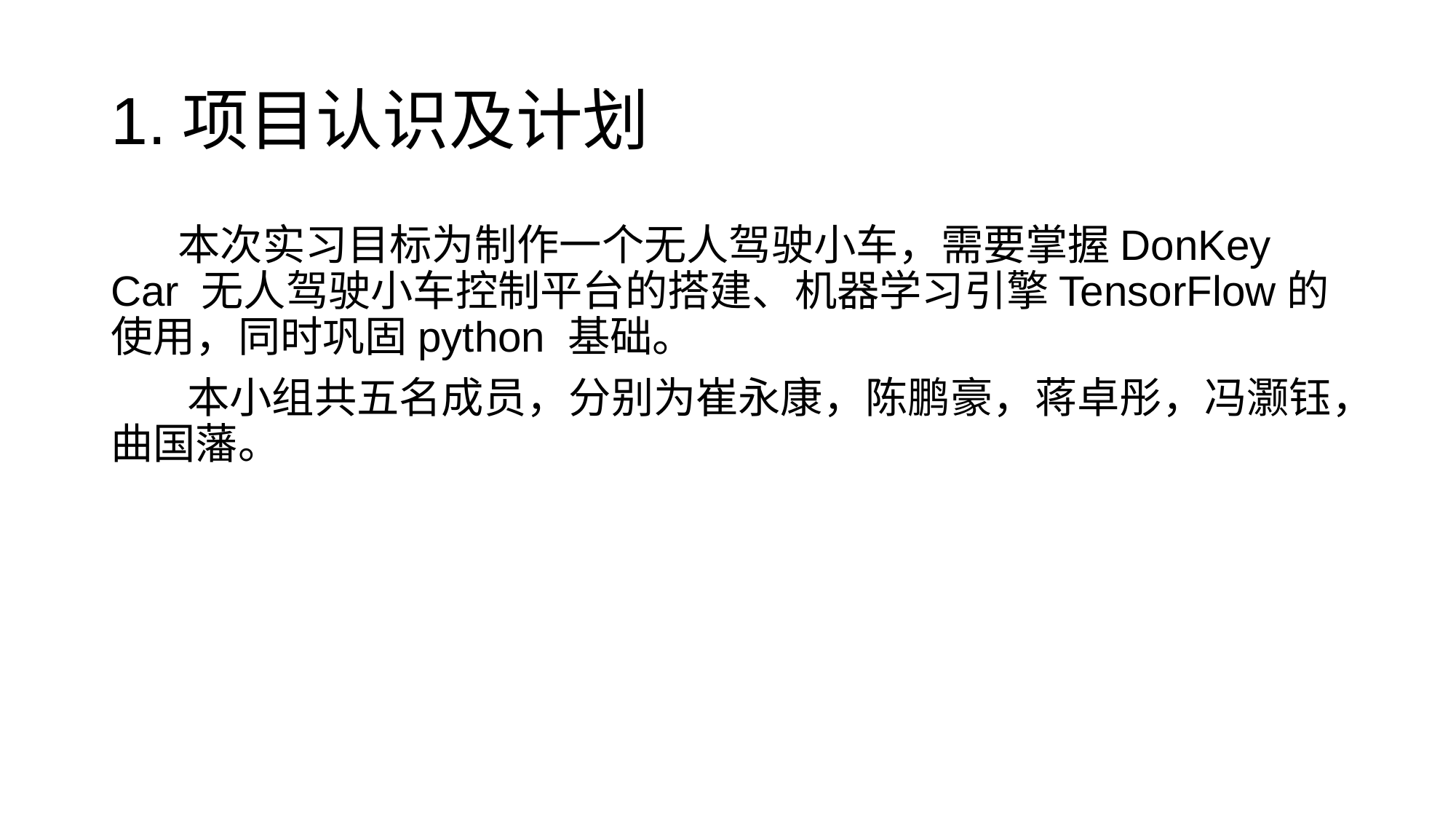

# 1.项目认识及计划
      本次实习目标为制作一个无人驾驶小车，需要掌握DonKey Car 无人驾驶小车控制平台的搭建、机器学习引擎TensorFlow的使用，同时巩固python 基础。
       本小组共五名成员，分别为崔永康，陈鹏豪，蒋卓彤，冯灏钰，曲国藩。